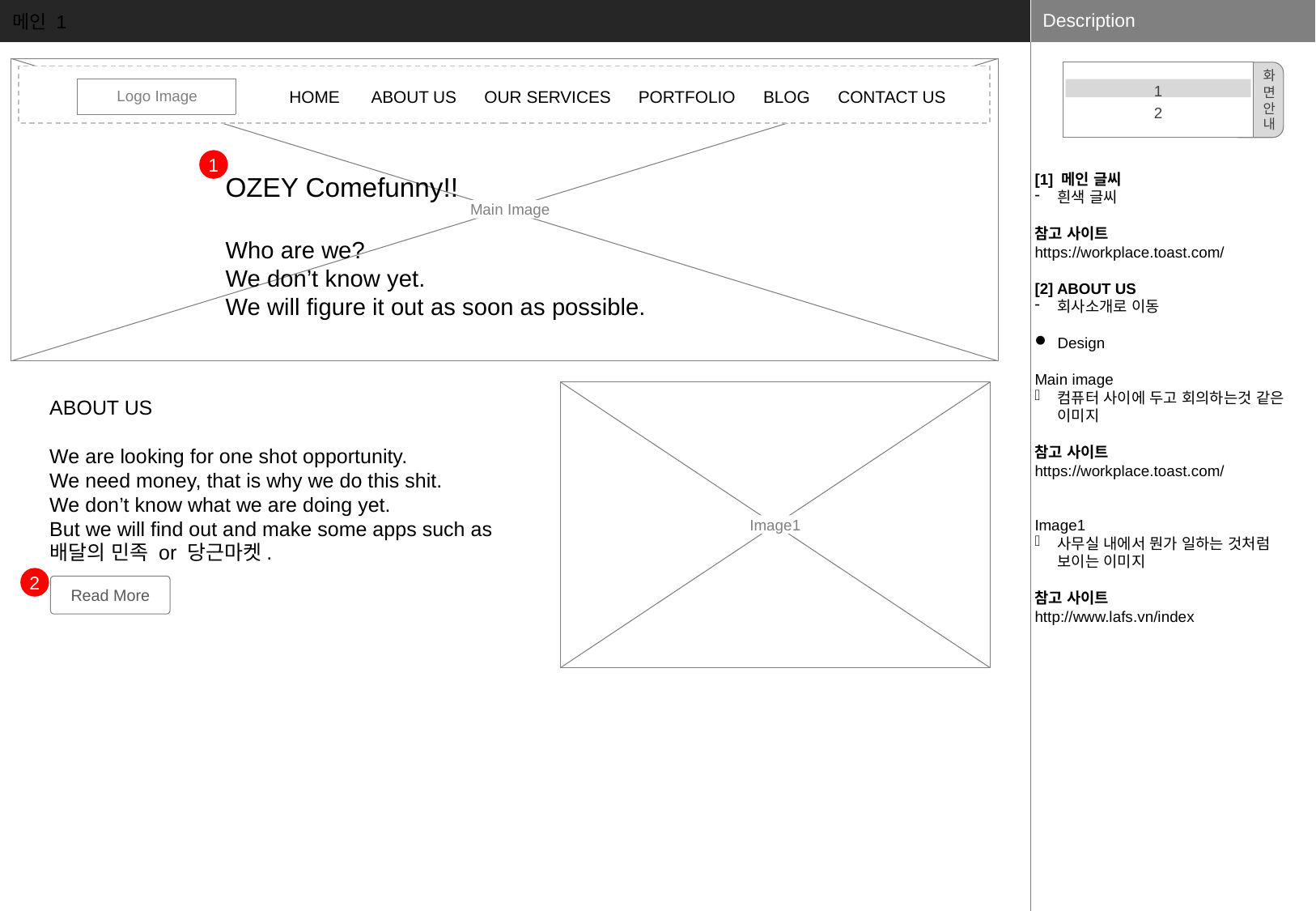

메인 1

[1] 메인 글씨
흰색 글씨

참고 사이트
https://workplace.toast.com/

[2] ABOUT US
회사소개로 이동

Design

Main image
컴퓨터 사이에 두고 회의하는것 같은 이미지

참고 사이트
https://workplace.toast.com/

Image1
사무실 내에서 뭔가 일하는 것처럼 보이는 이미지

참고 사이트
http://www.lafs.vn/index

1
2
화
면
안
내

HOME       ABOUT US      OUR SERVICES      PORTFOLIO      BLOG      CONTACT US
|  |
| --- |
Logo Image
1
OZEY Comefunny!!

Who are we?
We don’t know yet.
We will figure it out as soon as possible.
Main Image

ABOUT US

We are looking for one shot opportunity.
We need money, that is why we do this shit.
We don’t know what we are doing yet.
But we will find out and make some apps such as 배달의 민족 or 당근마켓.

Image1
2
Read More